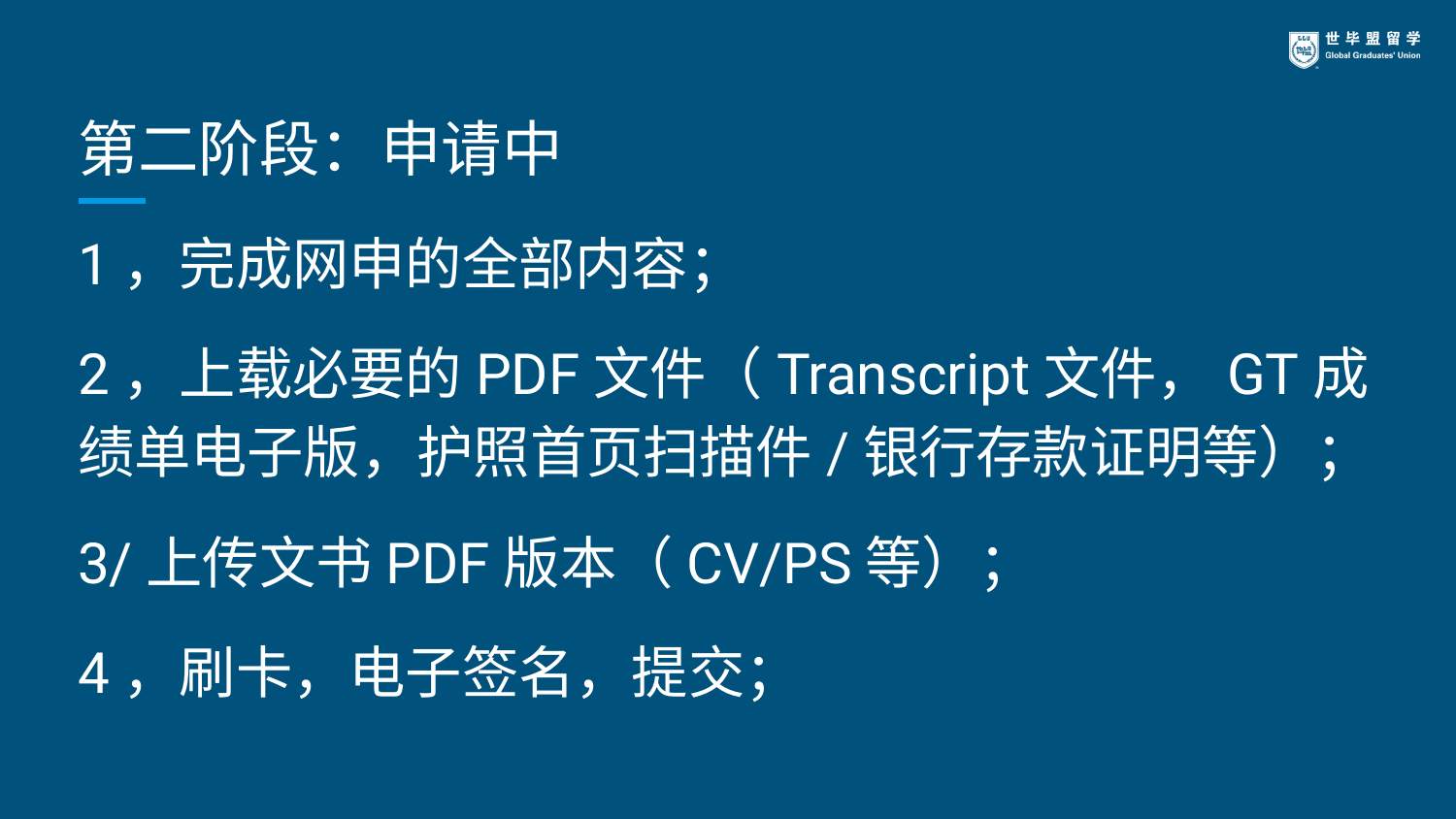

# 第二阶段：申请中
1，完成网申的全部内容；
2，上载必要的PDF文件（Transcript文件，GT成绩单电子版，护照首页扫描件/银行存款证明等）；
3/上传文书PDF版本（CV/PS等）；
4，刷卡，电子签名，提交；